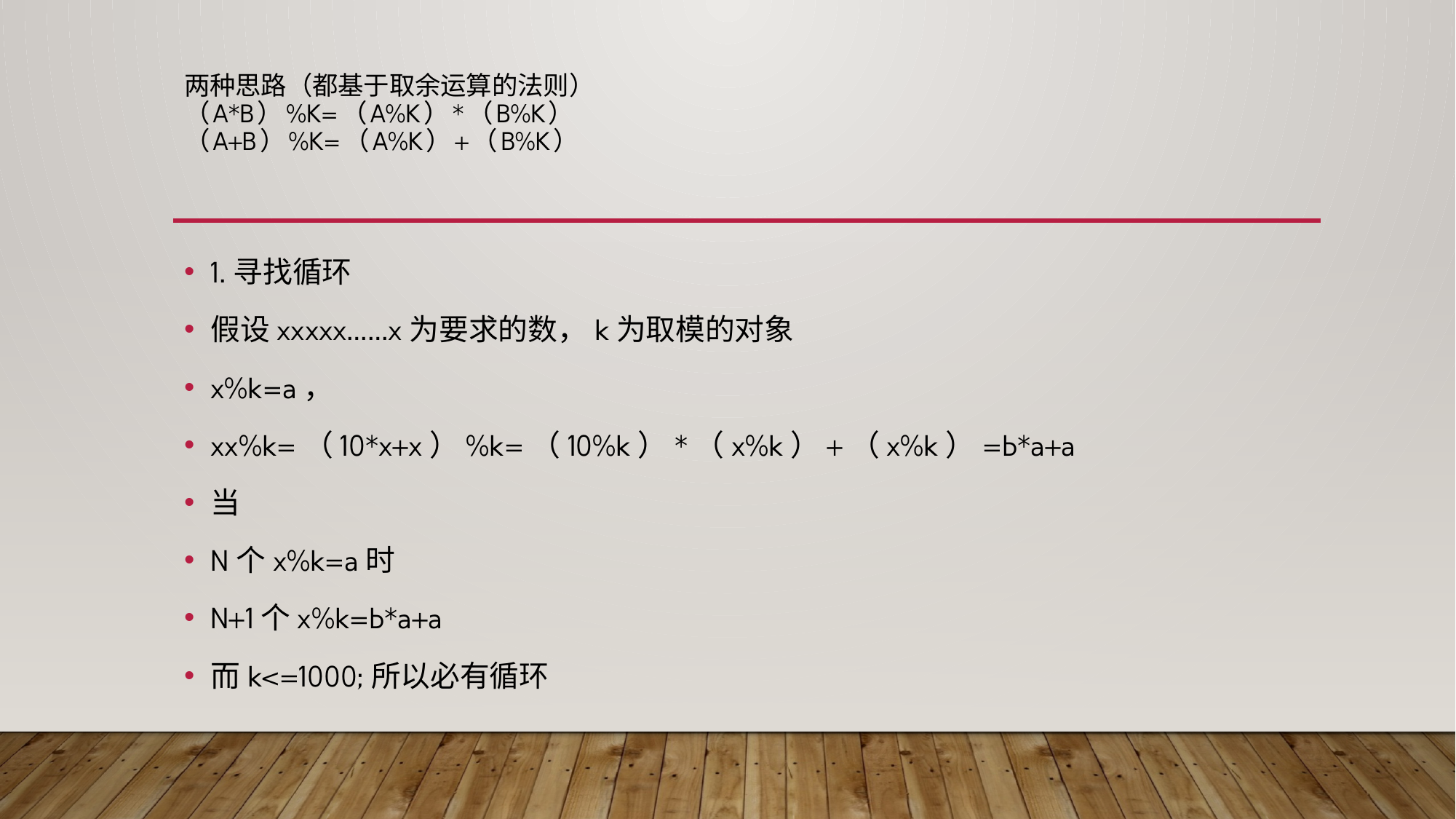

# 两种思路（都基于取余运算的法则） （a*b）%k=（a%k）*（b%k） （a+b）%k=（a%k）+（b%k）
1.寻找循环
假设xxxxx……x为要求的数，k为取模的对象
x%k=a，
xx%k=（10*x+x）%k=（10%k）*（x%k）+（x%k）=b*a+a
当
N个x%k=a时
N+1个x%k=b*a+a
而k<=1000;所以必有循环